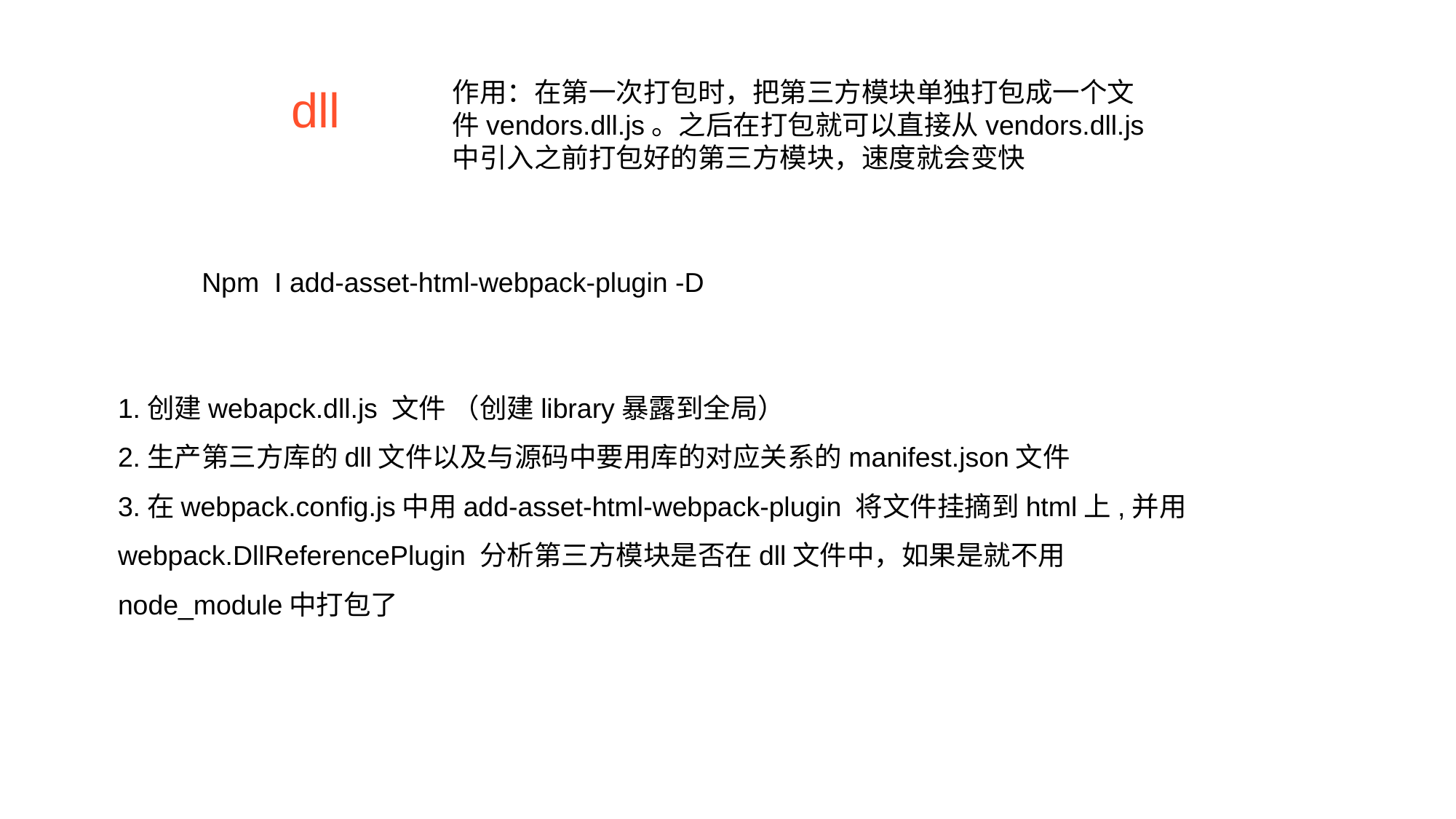

# dll
作用：在第一次打包时，把第三方模块单独打包成一个文件vendors.dll.js。之后在打包就可以直接从vendors.dll.js中引入之前打包好的第三方模块，速度就会变快

Npm  I add-asset-html-webpack-plugin -D
1.创建webapck.dll.js 文件 （创建library暴露到全局）
2.生产第三方库的dll文件以及与源码中要用库的对应关系的manifest.json文件
3.在webpack.config.js中用add-asset-html-webpack-plugin 将文件挂摘到html上,并用webpack.DllReferencePlugin 分析第三方模块是否在dll文件中，如果是就不用node_module中打包了